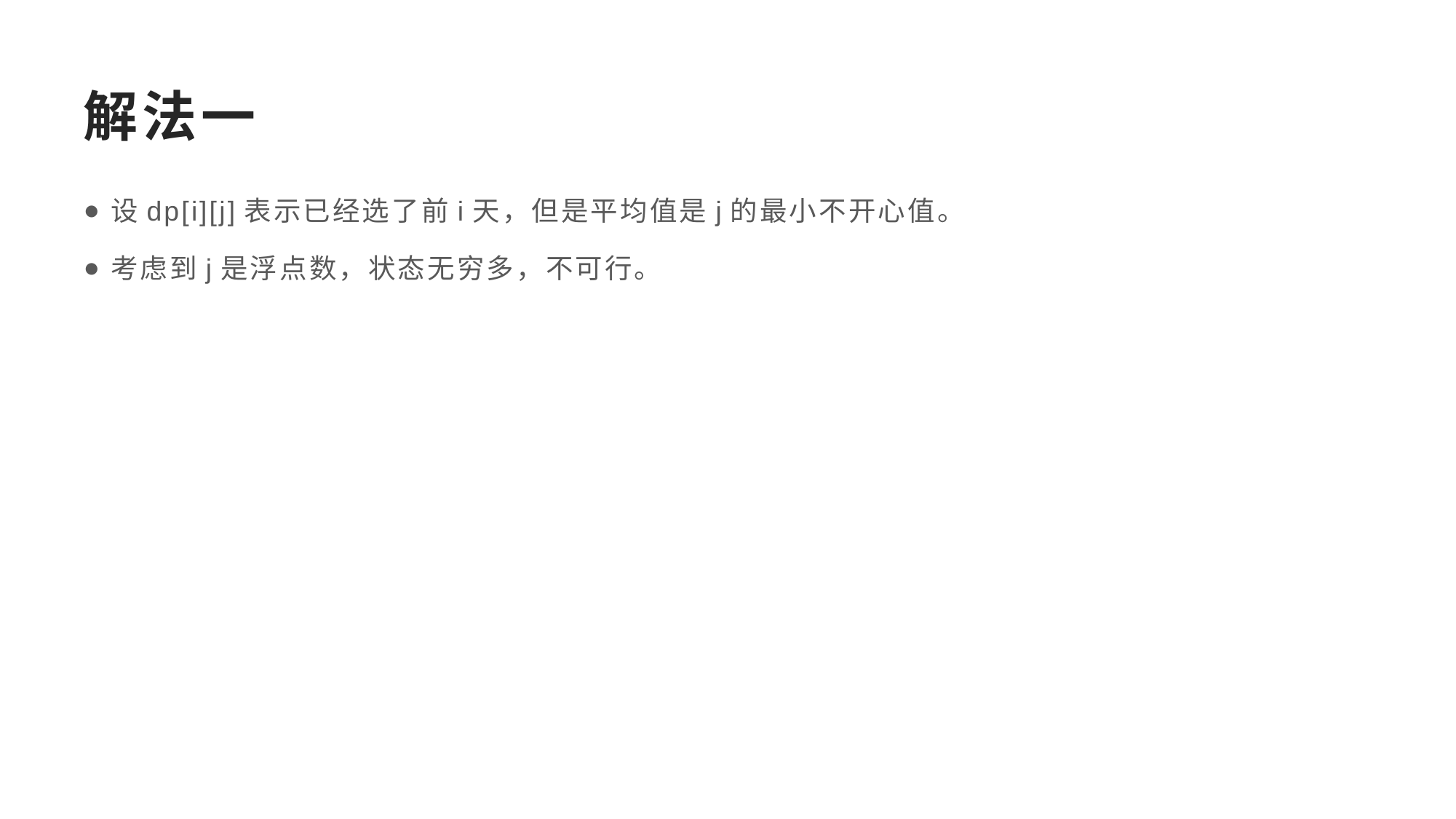

# 解法一
设dp[i][j]表示已经选了前i天，但是平均值是j的最小不开心值。
考虑到j是浮点数，状态无穷多，不可行。